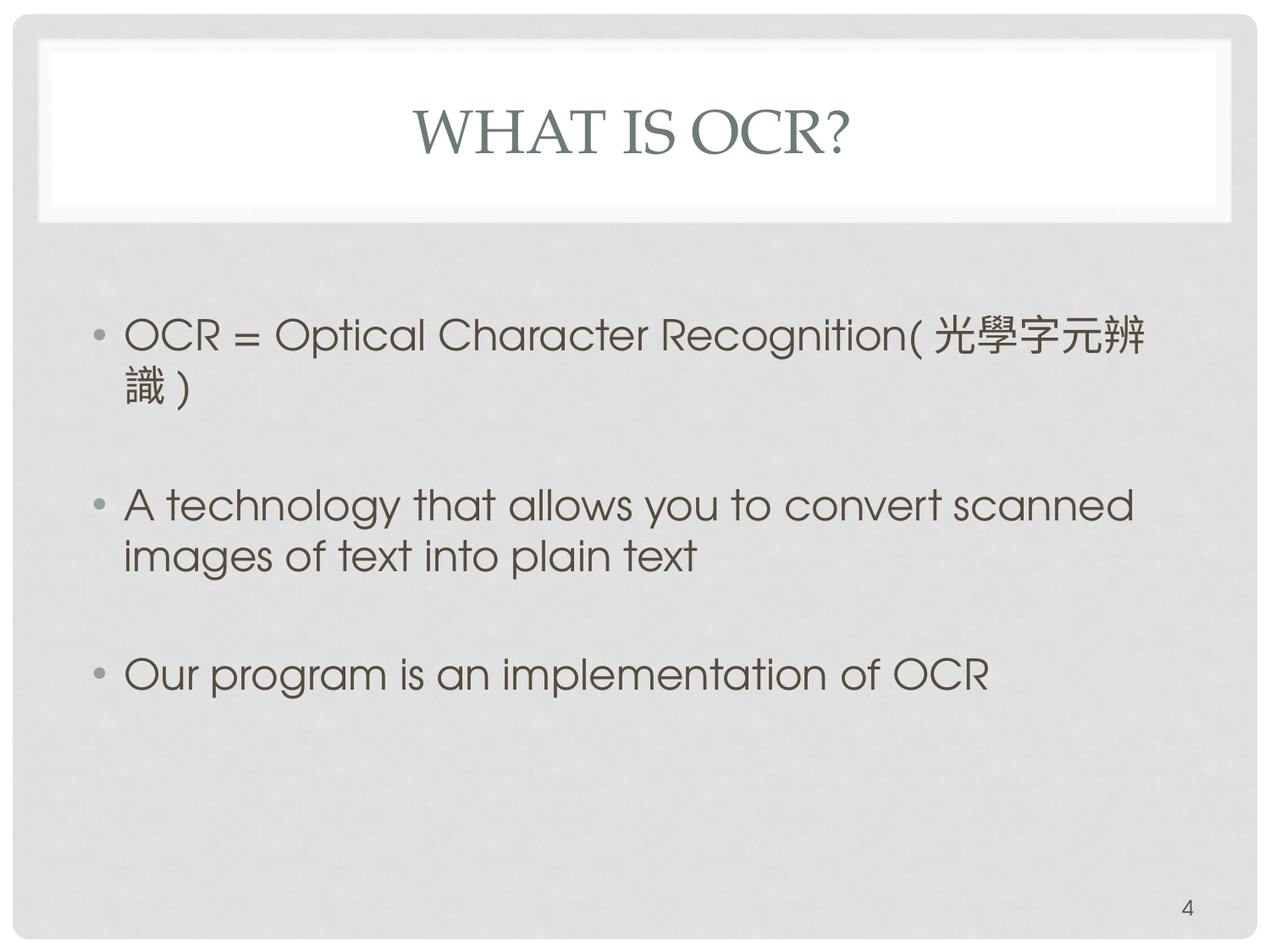

# What IS OCR?

OCR = Optical Character Recognition(光學字元辨識)

A technology that allows you to convert scanned images of text into plain text

Our program is an implementation of OCR

4